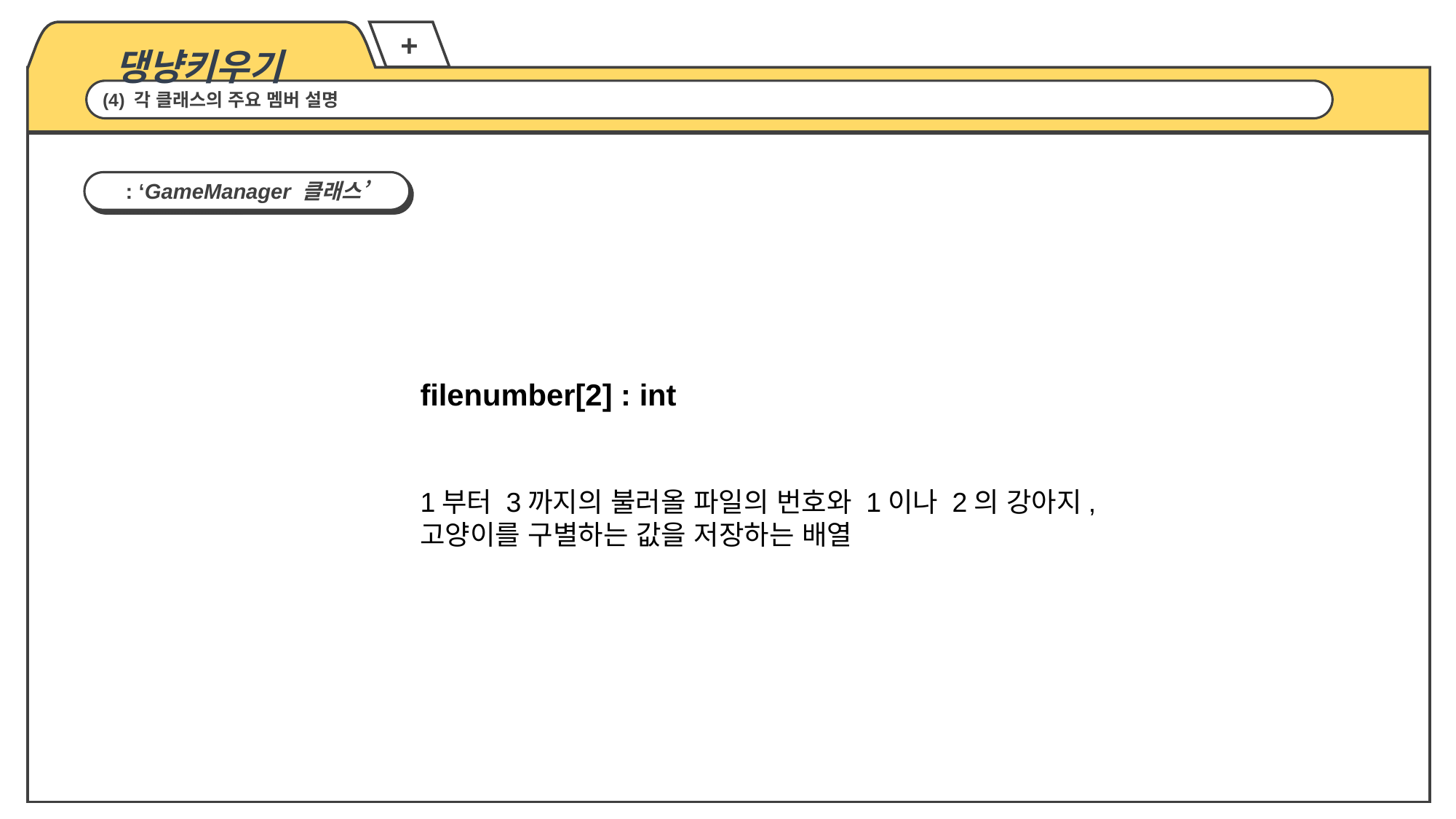

댕냥키우기
+

(4) 각 클래스의 주요 멤버 설명

: ‘GameManager 클래스’

filenumber[2] : int

1부터 3까지의 불러올 파일의 번호와 1이나 2의 강아지, 고양이를 구별하는 값을 저장하는 배열